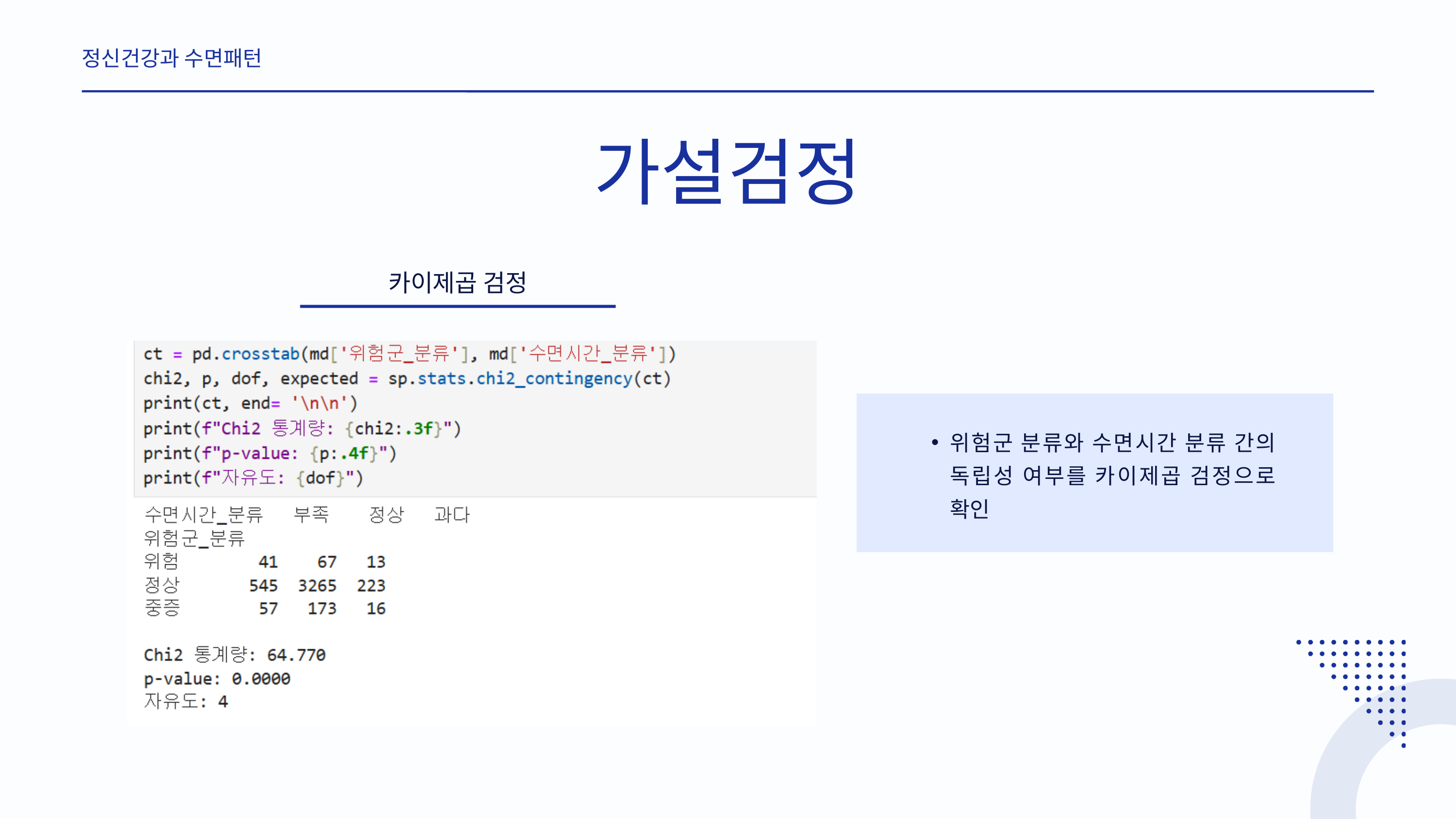

정신건강과 수면패턴

가설검정
카이제곱 검정

위험군 분류와 수면시간 분류 간의 독립성 여부를 카이제곱 검정으로 확인